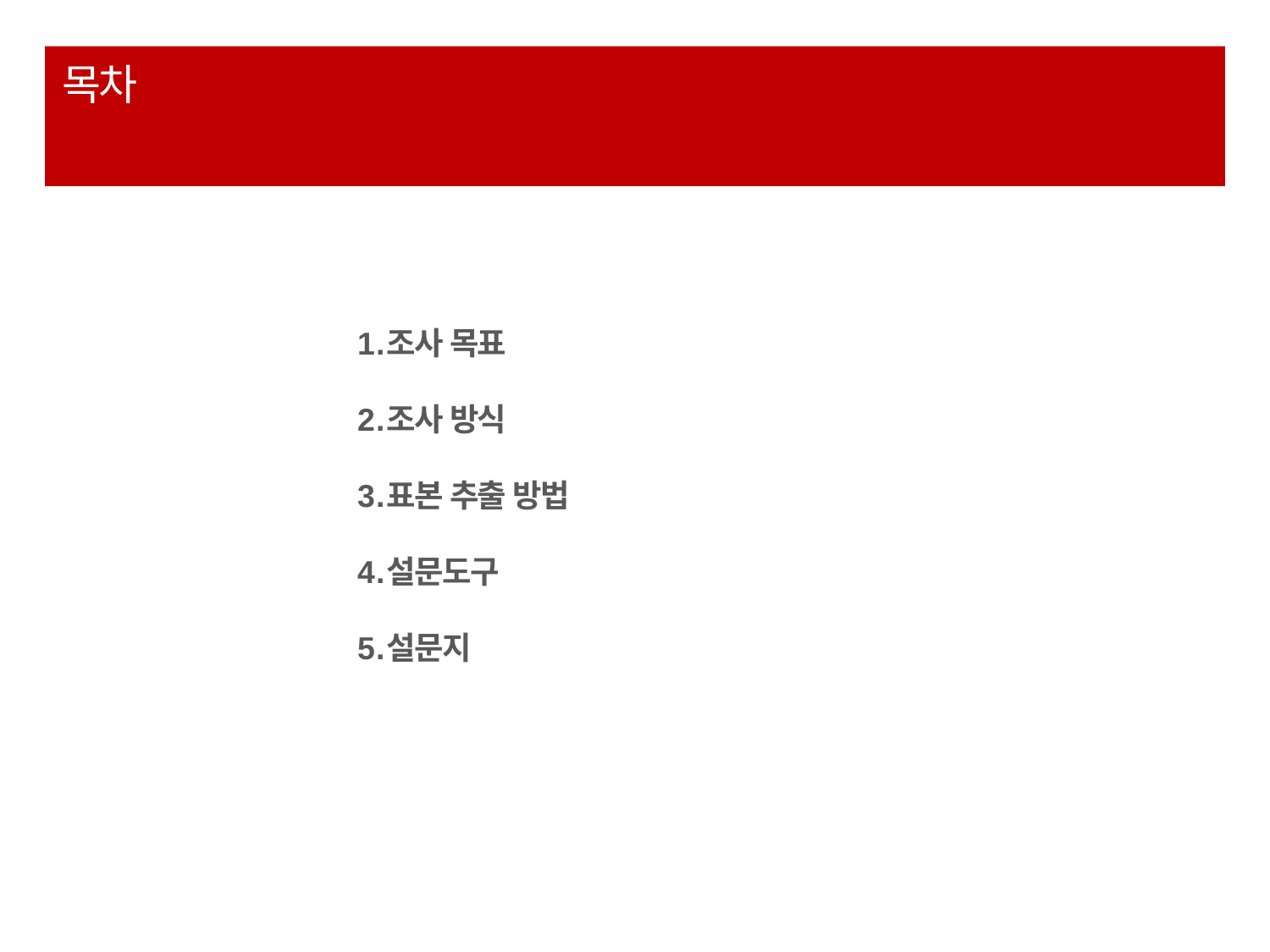

# 목차
조사 목표
조사 방식
표본 추출 방법
설문도구
설문지